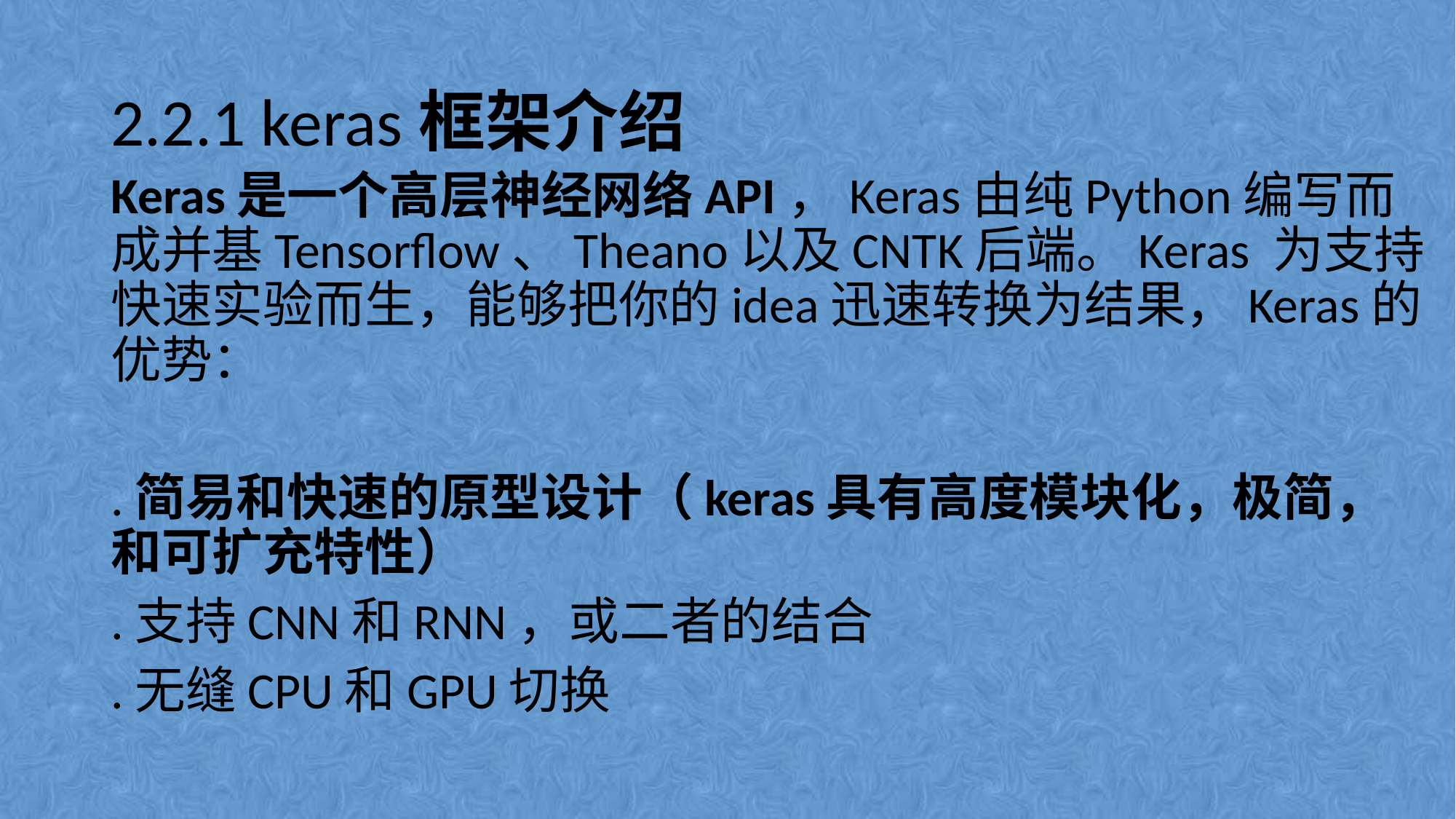

# 2.2.1 keras框架介绍
Keras是一个高层神经网络API，Keras由纯Python编写而成并基Tensorflow、Theano以及CNTK后端。Keras 为支持快速实验而生，能够把你的idea迅速转换为结果，Keras的优势：

.简易和快速的原型设计（keras具有高度模块化，极简，和可扩充特性）
.支持CNN和RNN，或二者的结合
.无缝CPU和GPU切换